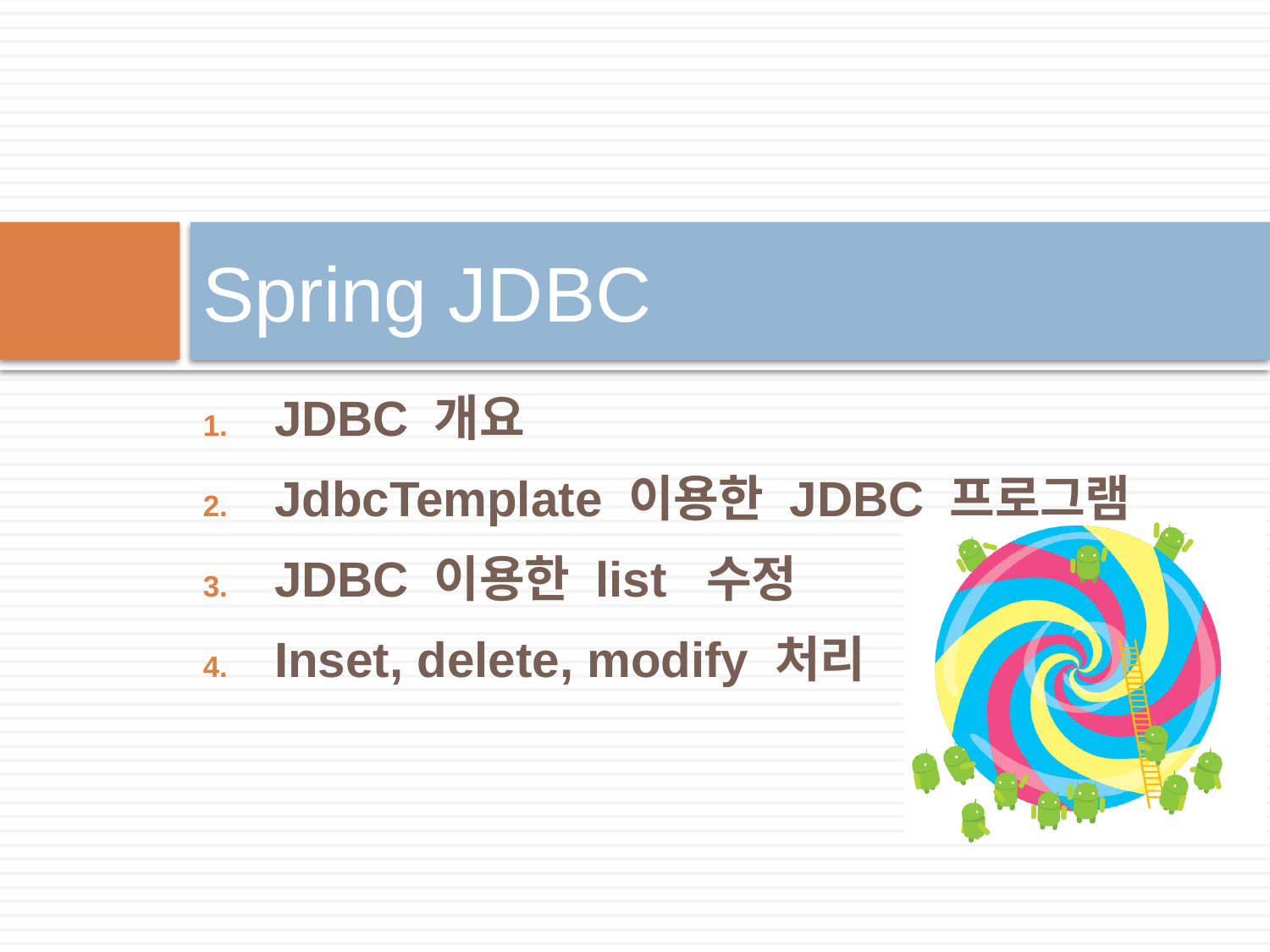

# Spring JDBC
JDBC 개요
JdbcTemplate 이용한 JDBC 프로그램
JDBC 이용한 list  수정
Inset, delete, modify 처리